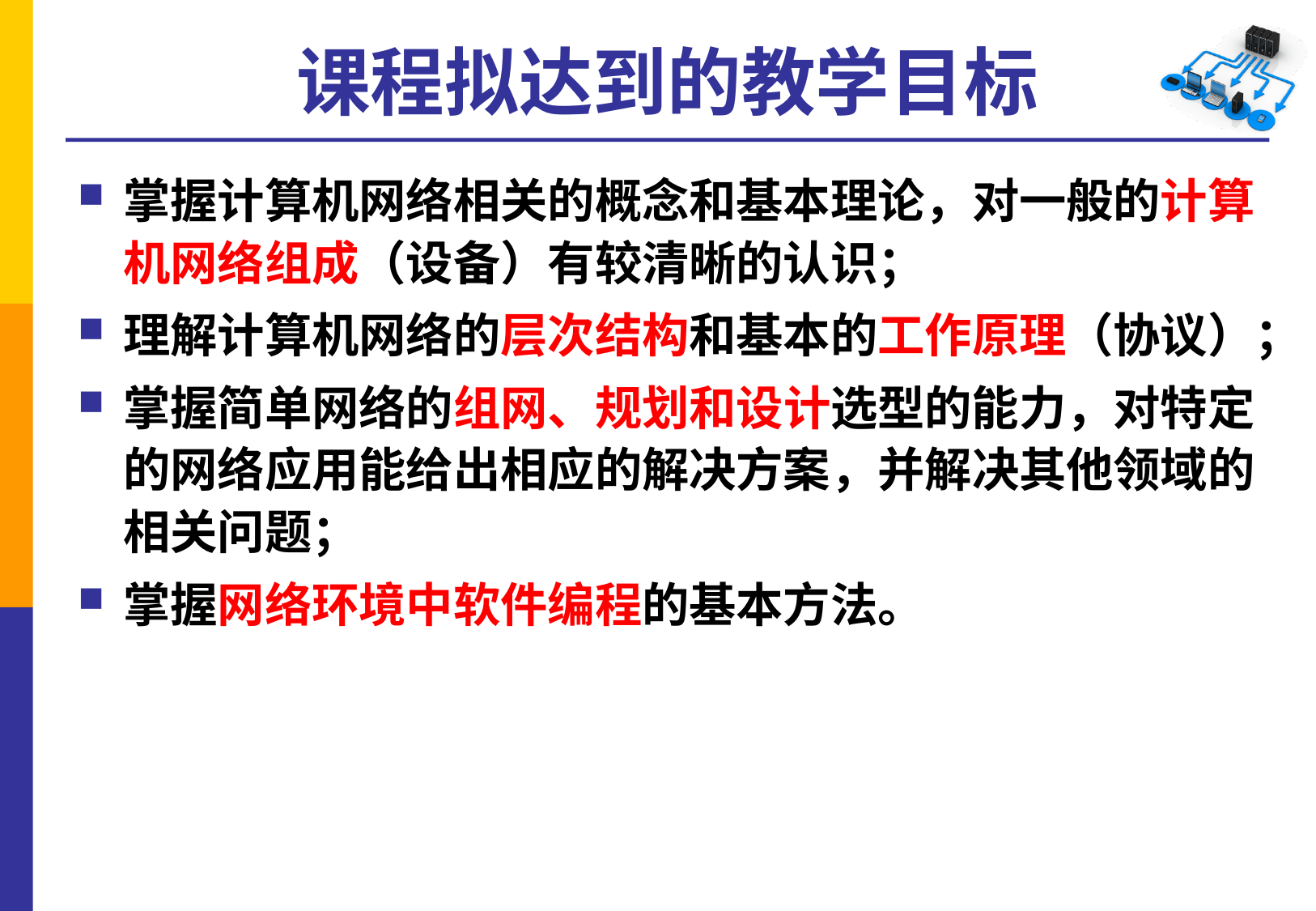

# 课程拟达到的教学目标
掌握计算机网络相关的概念和基本理论，对一般的计算机网络组成（设备）有较清晰的认识；
理解计算机网络的层次结构和基本的工作原理（协议）；
掌握简单网络的组网、规划和设计选型的能力，对特定的网络应用能给出相应的解决方案，并解决其他领域的相关问题；
掌握网络环境中软件编程的基本方法。